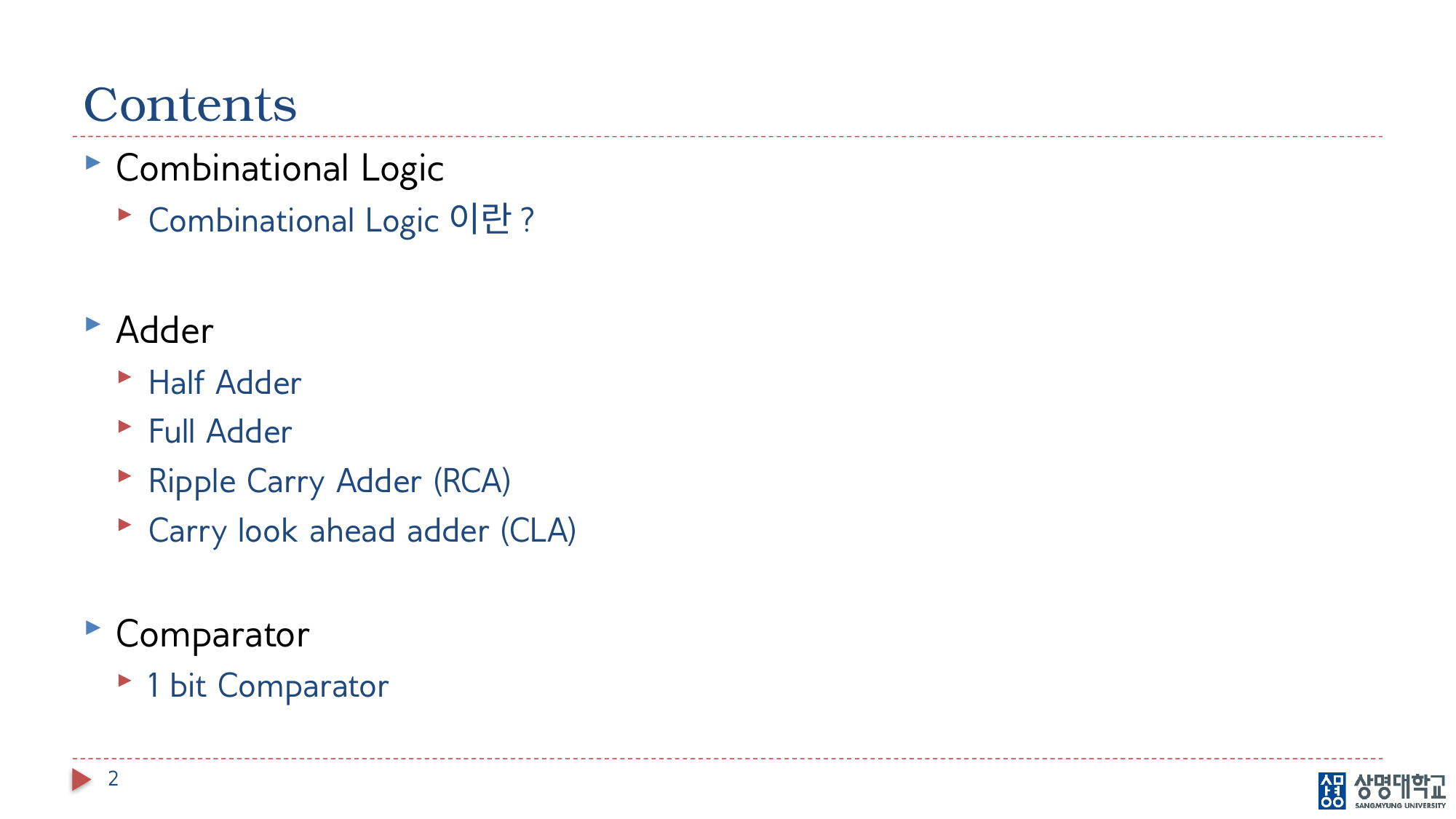

# Contents
Combinational Logic
Combinational Logic이란?

Adder
Half Adder
Full Adder
Ripple Carry Adder (RCA)
Carry look ahead adder (CLA)

Comparator
1 bit Comparator

2